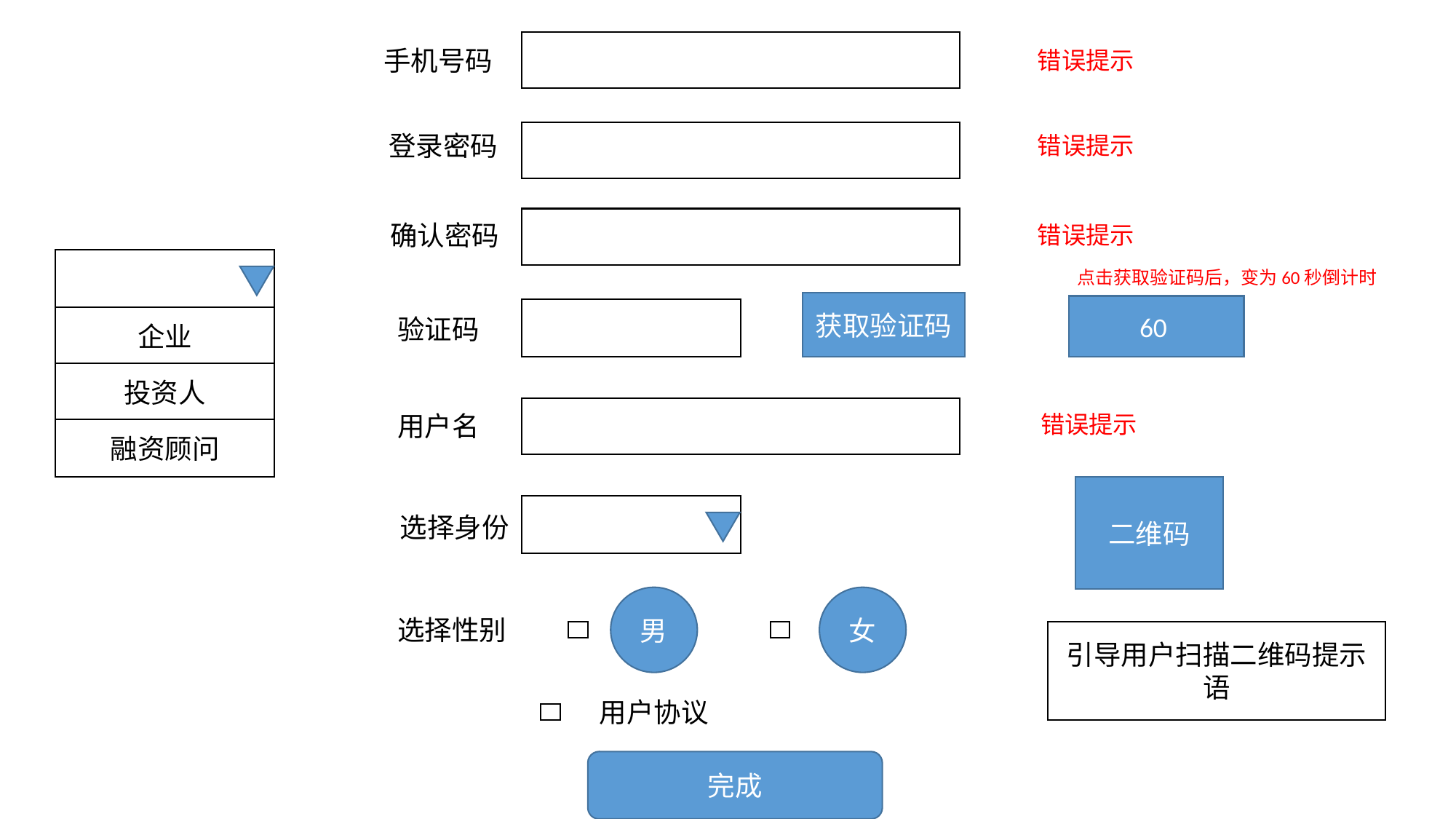

手机号码
错误提示

登录密码
错误提示

确认密码
错误提示

点击获取验证码后，变为60秒倒计时

获取验证码
60

企业
验证码
投资人

用户名
错误提示
融资顾问
二维码

选择身份

男
女
选择性别

引导用户扫描二维码提示语
用户协议

完成